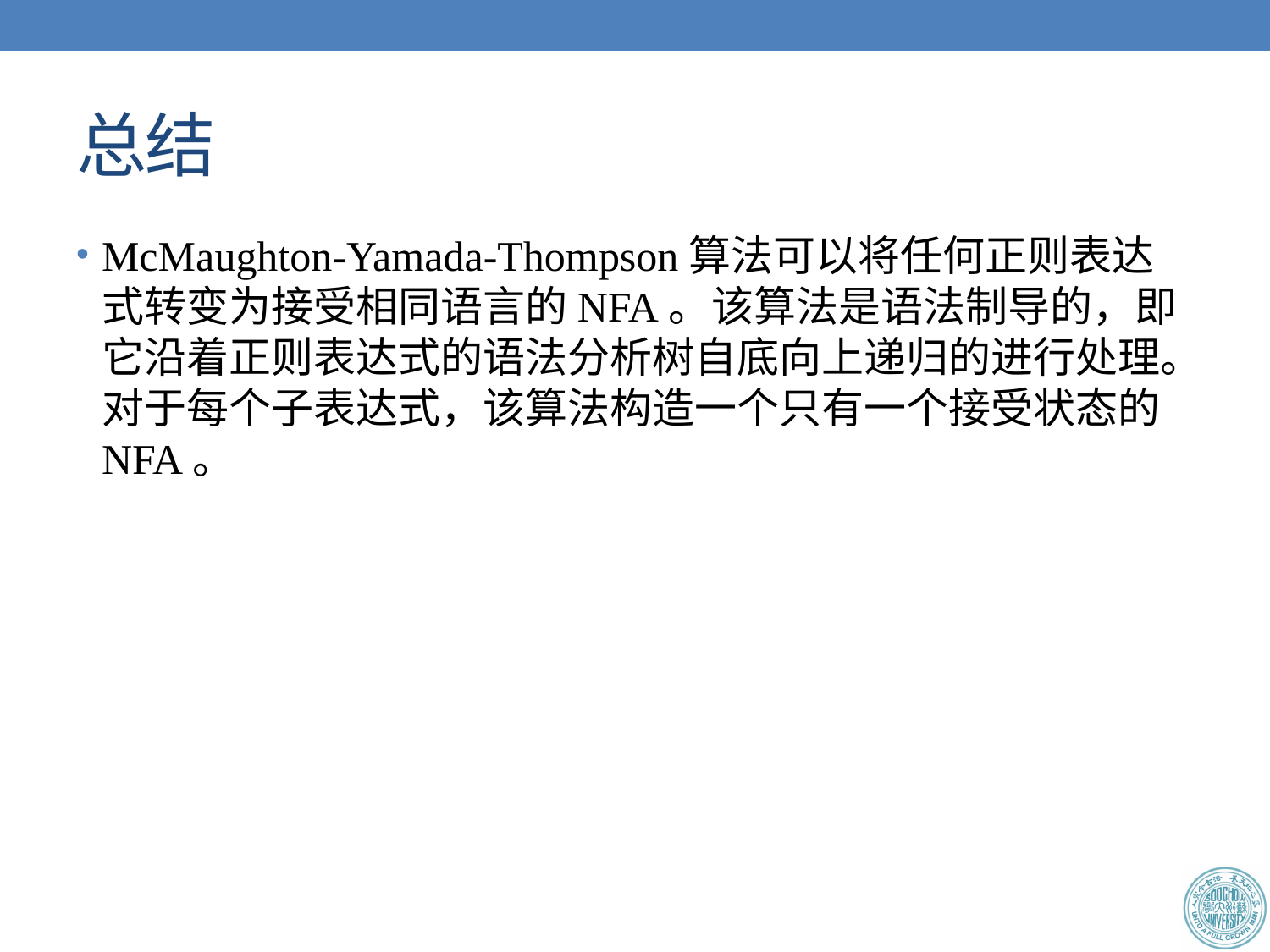

# 总结
McMaughton-Yamada-Thompson算法可以将任何正则表达式转变为接受相同语言的NFA。该算法是语法制导的，即它沿着正则表达式的语法分析树自底向上递归的进行处理。对于每个子表达式，该算法构造一个只有一个接受状态的NFA。